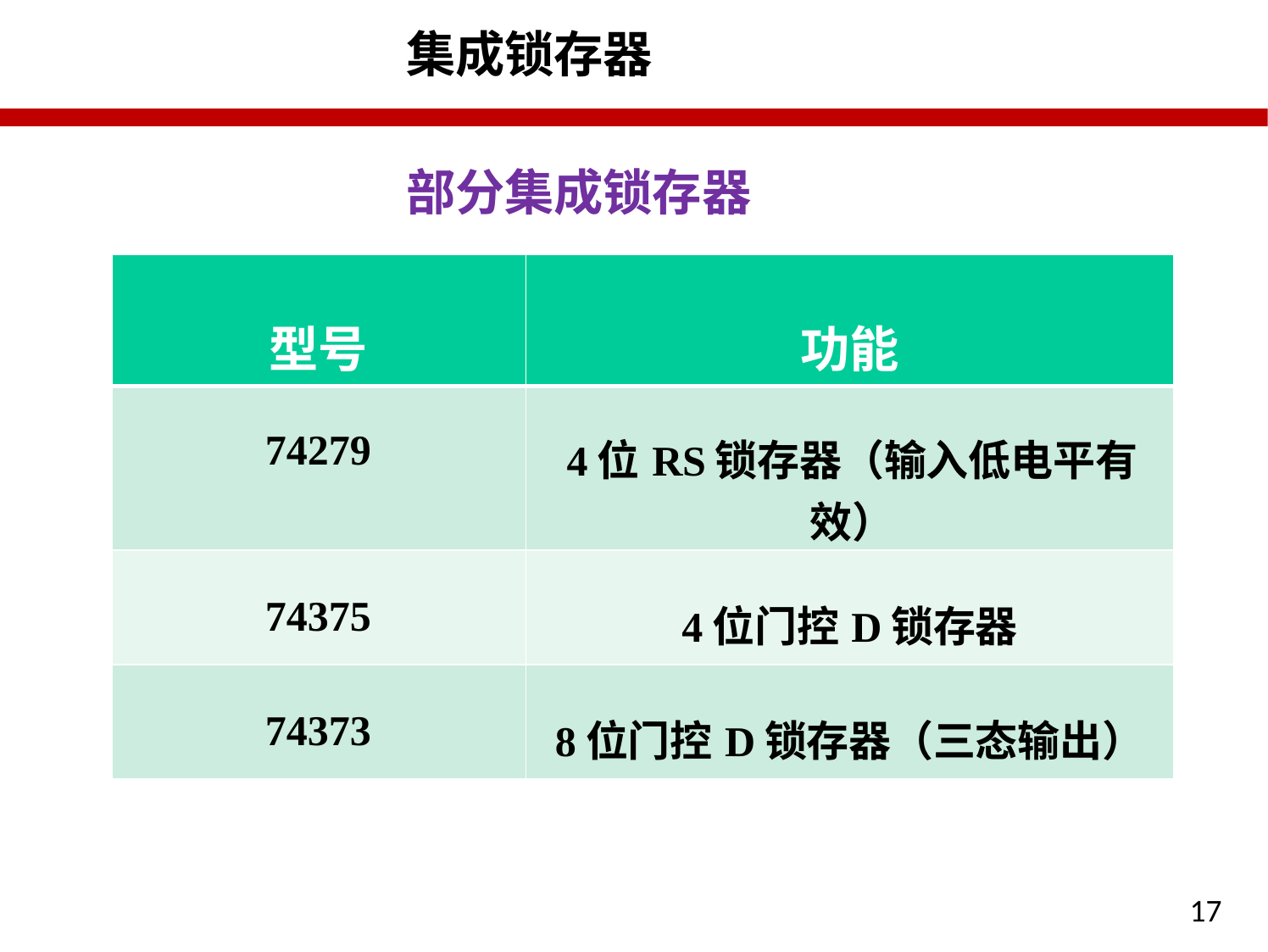

集成锁存器

部分集成锁存器
| 型号 | 功能 |
| --- | --- |
| 74279 | 4位RS锁存器（输入低电平有效） |
| 74375 | 4位门控D锁存器 |
| 74373 | 8位门控D锁存器（三态输出） |
17